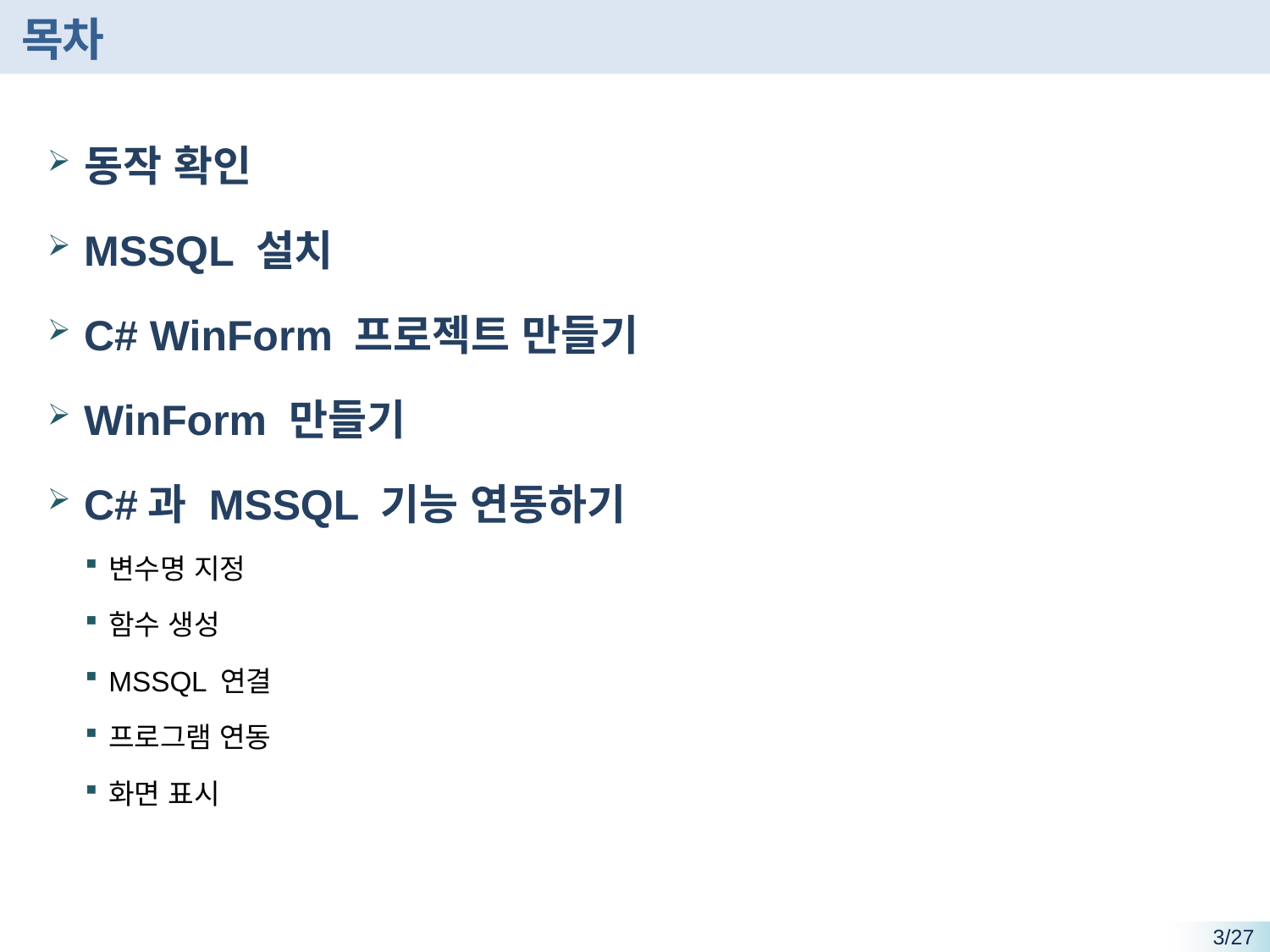

# 목차
동작 확인
MSSQL 설치
C# WinForm 프로젝트 만들기
WinForm 만들기
C#과 MSSQL 기능 연동하기
변수명 지정
함수 생성
MSSQL 연결
프로그램 연동
화면 표시